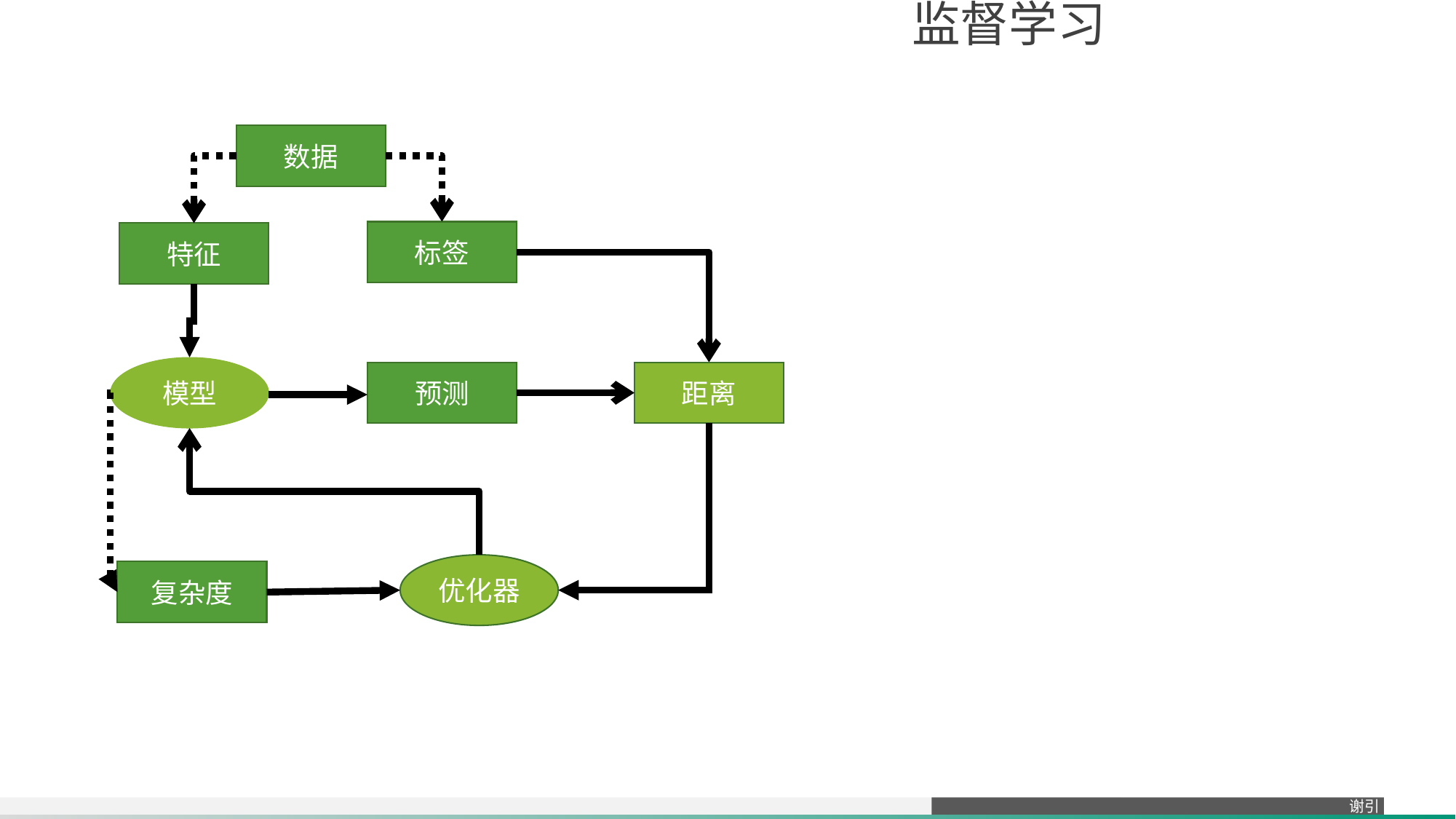

# 监督学习
数据
标签
特征
模型
预测
距离
优化器
复杂度